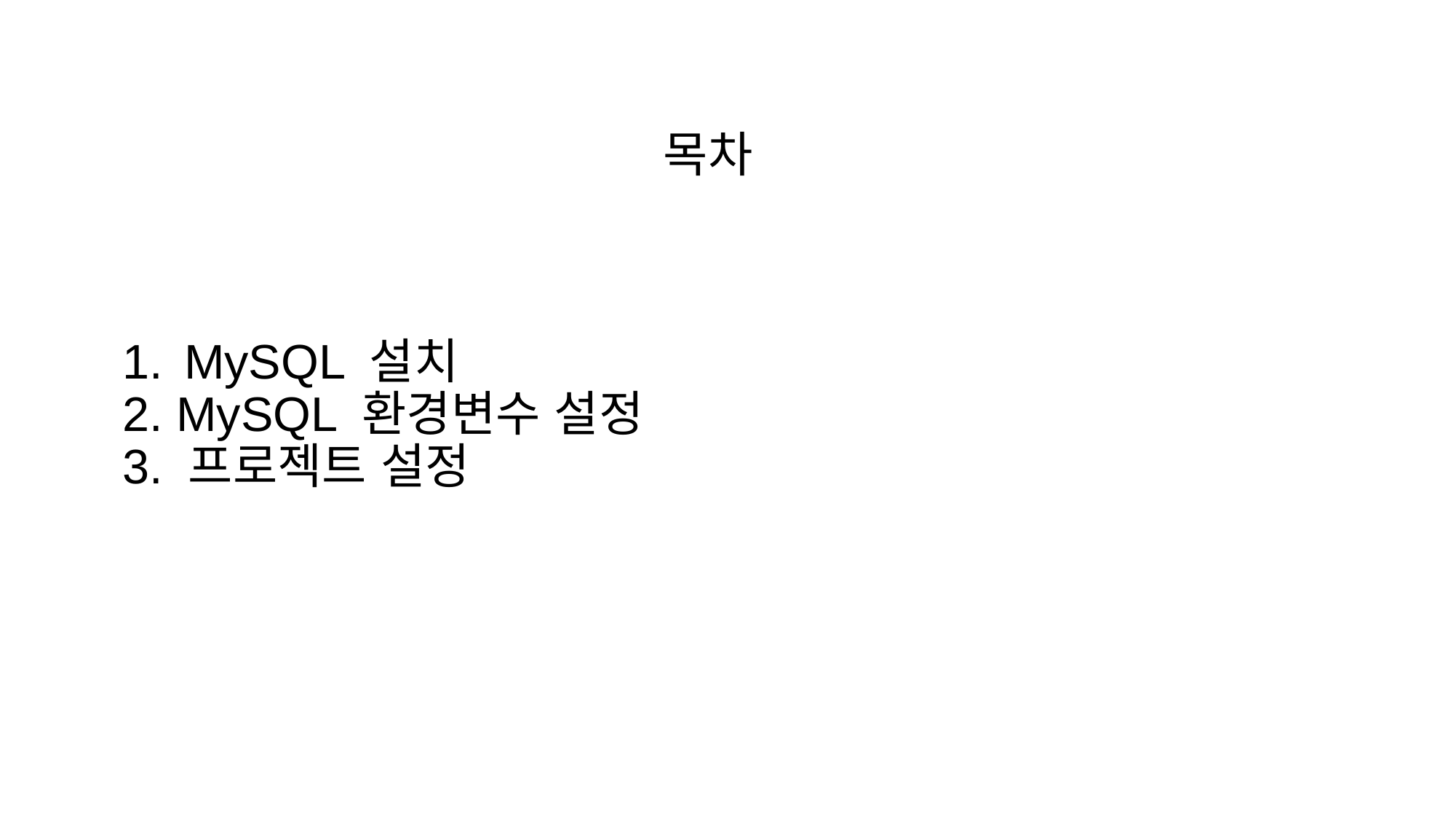

# 목차
MySQL 설치
2. MySQL 환경변수 설정
3. 프로젝트 설정